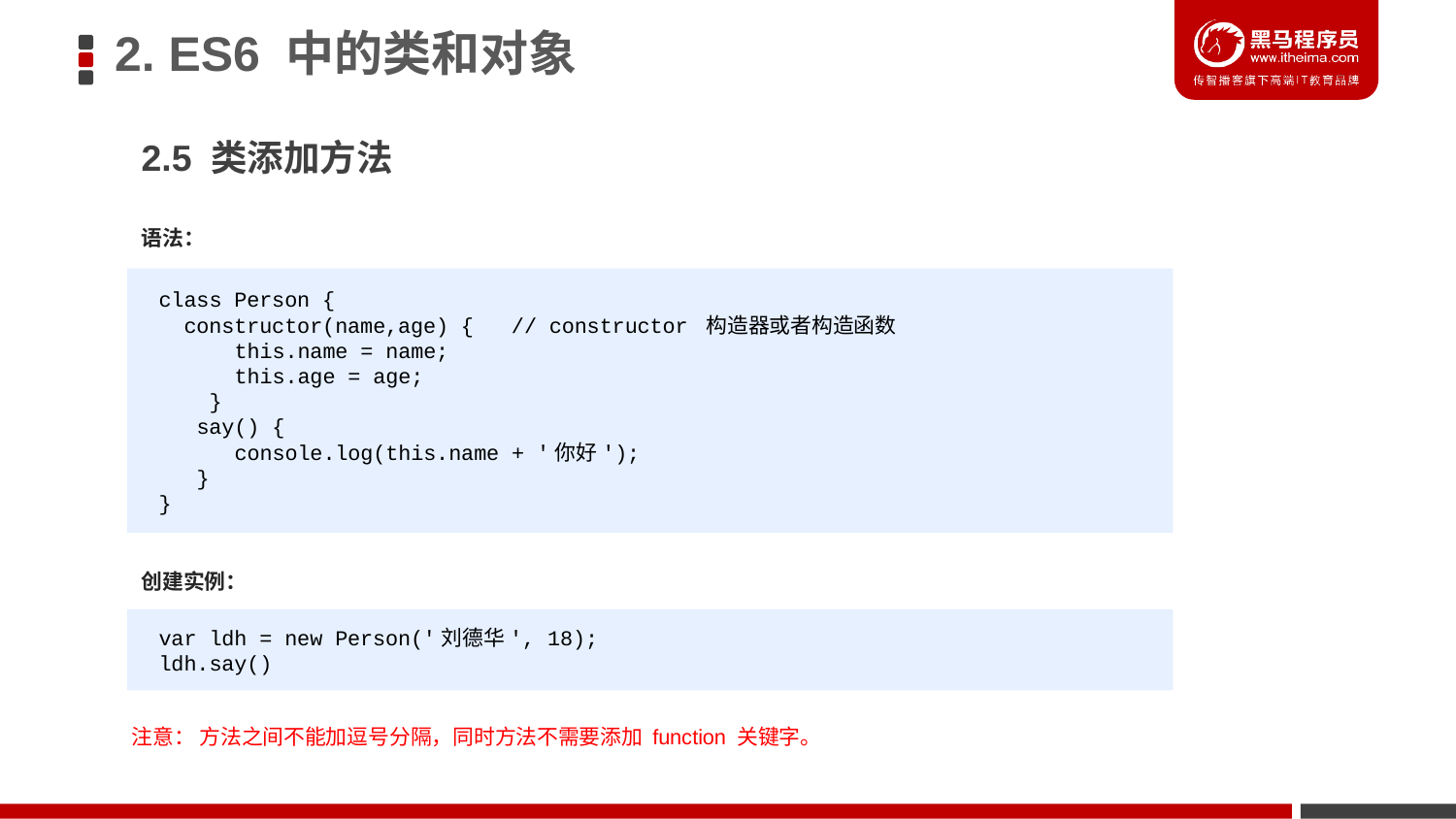

# 2. ES6 中的类和对象
2.5 类添加方法
语法：

class Person {
  constructor(name,age) {   // constructor 构造器或者构造函数
      this.name = name;
      this.age = age;
    }
   say() {
      console.log(this.name + '你好');
   }
}
创建实例：

var ldh = new Person('刘德华', 18);
ldh.say()
注意： 方法之间不能加逗号分隔，同时方法不需要添加 function 关键字。